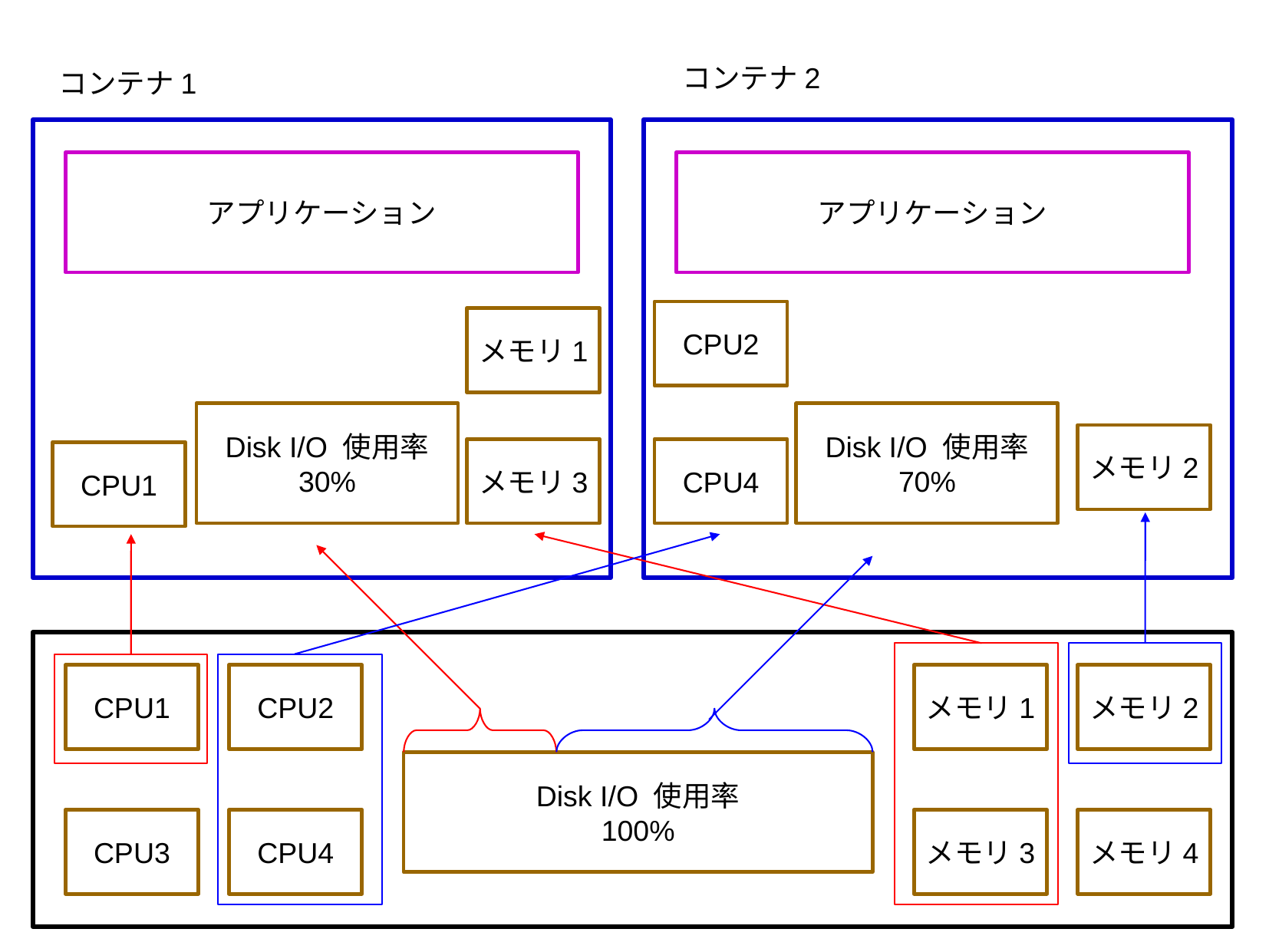

コンテナ2
コンテナ1

アプリケーション
アプリケーション
CPU2
メモリ1
Disk I/O 使用率
30%
Disk I/O 使用率
70%
メモリ2
メモリ3
CPU4
CPU1

CPU1
CPU2
メモリ1
メモリ2
Disk I/O 使用率
100%
CPU3
CPU4
メモリ3
メモリ4